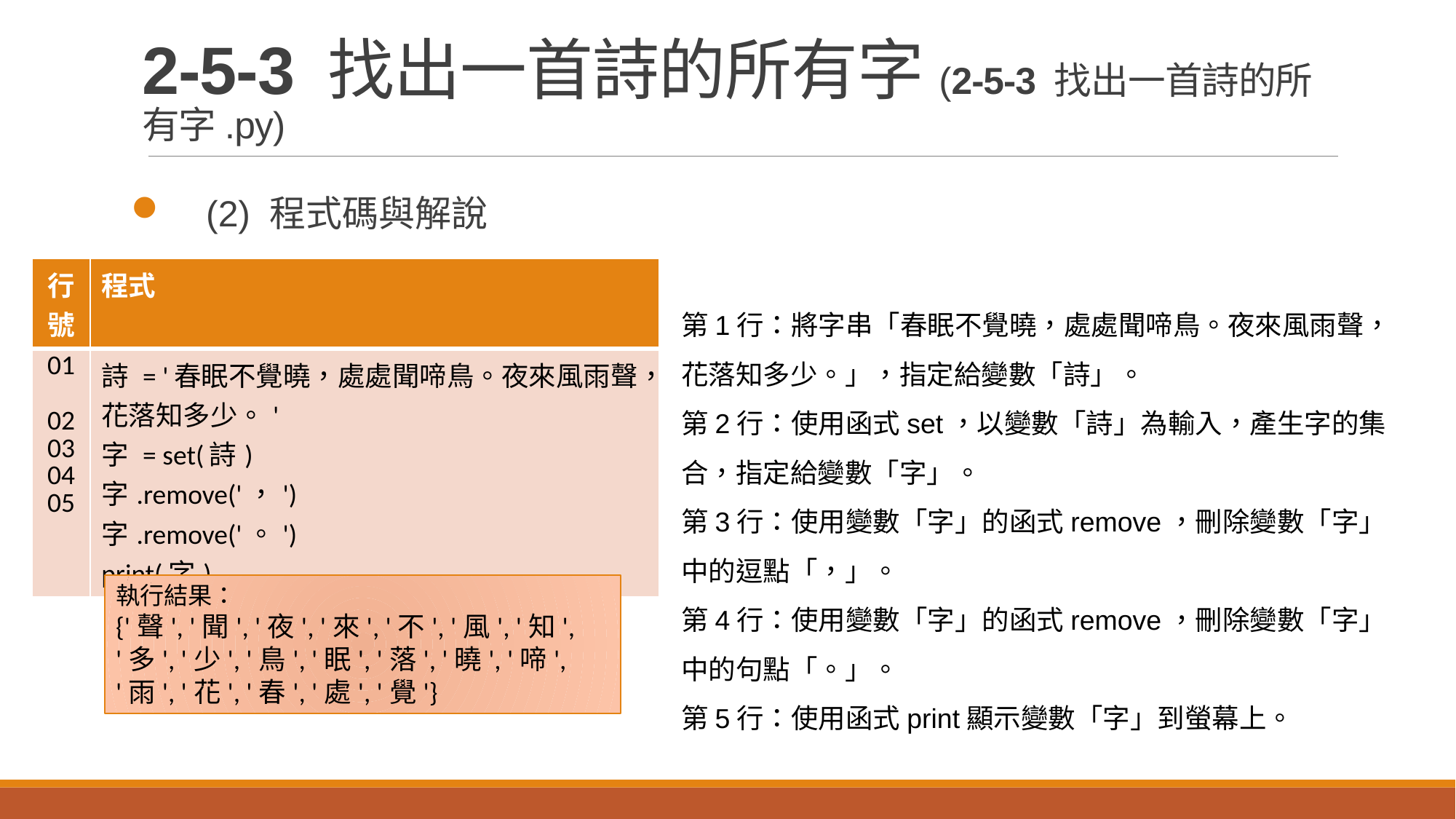

# 2-5-3 找出一首詩的所有字(2-5-3 找出一首詩的所有字.py)
(2) 程式碼與解說

| 行號 | 程式 |
| --- | --- |
| 01 02 03 04 05 | 詩 = '春眠不覺曉，處處聞啼鳥。夜來風雨聲，花落知多少。' 字 = set(詩) 字.remove('，') 字.remove('。') print(字) |
第1行：將字串「春眠不覺曉，處處聞啼鳥。夜來風雨聲，花落知多少。」，指定給變數「詩」。
第2行：使用函式set，以變數「詩」為輸入，產生字的集合，指定給變數「字」。
第3行：使用變數「字」的函式remove，刪除變數「字」中的逗點「，」。
第4行：使用變數「字」的函式remove，刪除變數「字」中的句點「。」。
第5行：使用函式print顯示變數「字」到螢幕上。
執行結果：
{'聲', '聞', '夜', '來', '不', '風', '知', '多', '少', '鳥', '眠', '落', '曉', '啼', '雨', '花', '春', '處', '覺'}